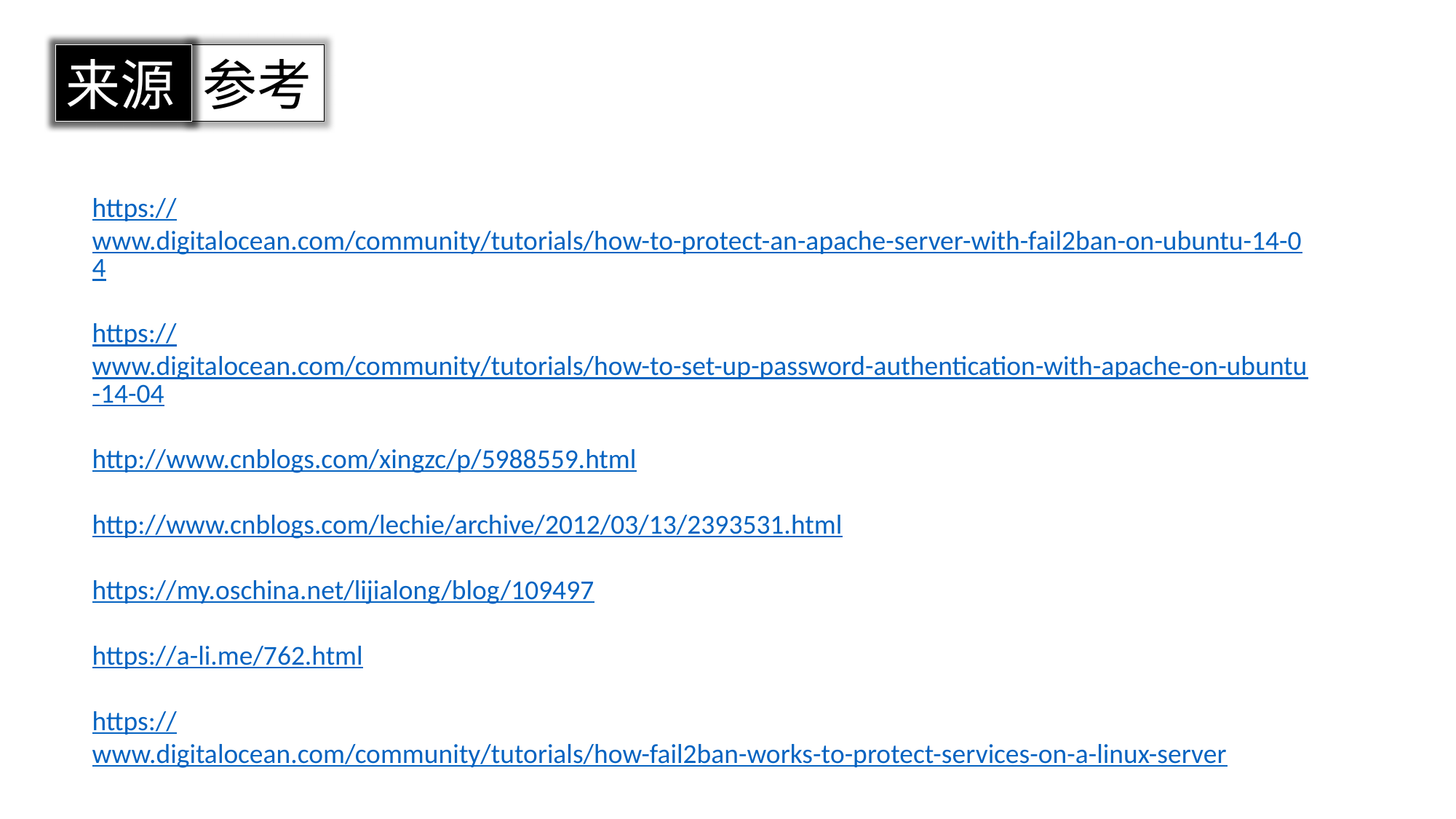

来源
参考
https://www.digitalocean.com/community/tutorials/how-to-protect-an-apache-server-with-fail2ban-on-ubuntu-14-04

https://www.digitalocean.com/community/tutorials/how-to-set-up-password-authentication-with-apache-on-ubuntu-14-04

http://www.cnblogs.com/xingzc/p/5988559.html

http://www.cnblogs.com/lechie/archive/2012/03/13/2393531.html

https://my.oschina.net/lijialong/blog/109497

https://a-li.me/762.html

https://www.digitalocean.com/community/tutorials/how-fail2ban-works-to-protect-services-on-a-linux-server